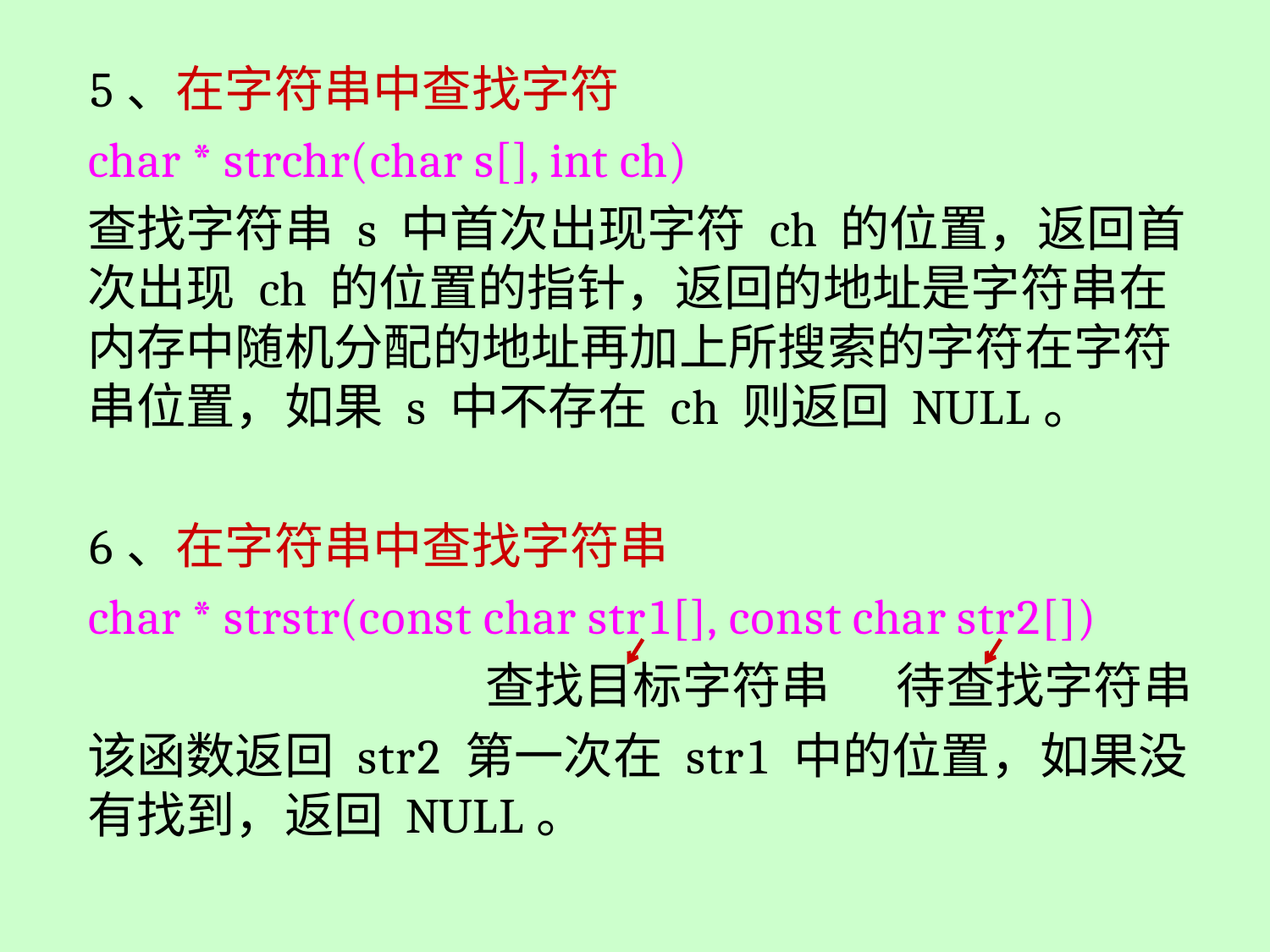

5、在字符串中查找字符
char * strchr(char s[], int ch)
查找字符串 s 中首次出现字符 ch 的位置，返回首次出现 ch 的位置的指针，返回的地址是字符串在内存中随机分配的地址再加上所搜索的字符在字符串位置，如果 s 中不存在 ch 则返回 NULL。

6、在字符串中查找字符串
char * strstr(const char str1[], const char str2[])
查找目标字符串      待查找字符串
该函数返回 str2 第一次在 str1 中的位置，如果没有找到，返回 NULL。
90